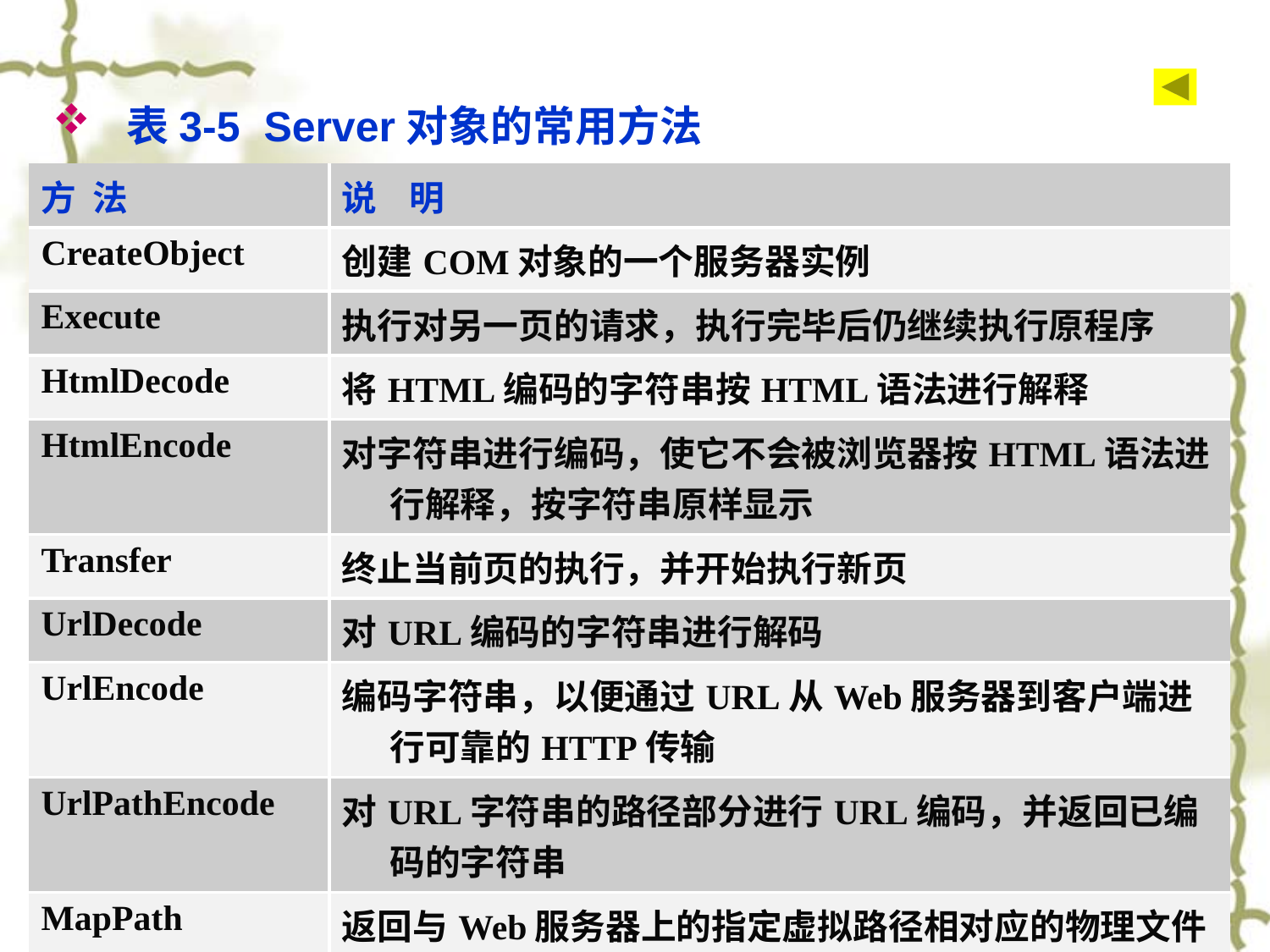

表3-5  Server对象的常用方法
| 方 法 | 说 明 |
| --- | --- |
| CreateObject | 创建COM对象的一个服务器实例 |
| Execute | 执行对另一页的请求，执行完毕后仍继续执行原程序 |
| HtmlDecode | 将HTML编码的字符串按HTML语法进行解释 |
| HtmlEncode | 对字符串进行编码，使它不会被浏览器按HTML语法进行解释，按字符串原样显示 |
| Transfer | 终止当前页的执行，并开始执行新页 |
| UrlDecode | 对URL编码的字符串进行解码 |
| UrlEncode | 编码字符串，以便通过URL从Web服务器到客户端进行可靠的HTTP传输 |
| UrlPathEncode | 对URL字符串的路径部分进行URL编码，并返回已编码的字符串 |
| MapPath | 返回与Web服务器上的指定虚拟路径相对应的物理文件路径 |